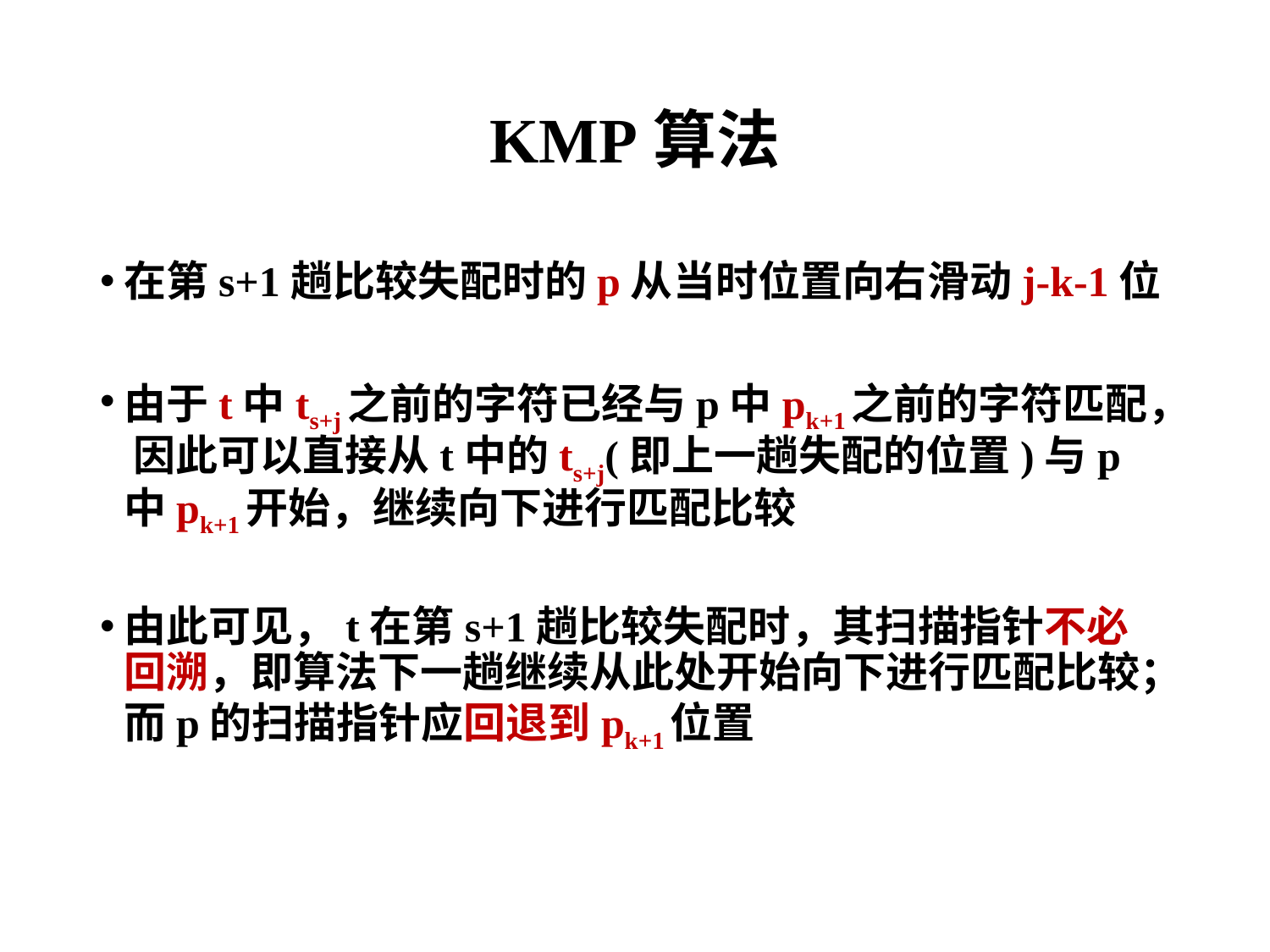

# KMP算法
在第s+1趟比较失配时的p从当时位置向右滑动j-k-1位

由于t中ts+j之前的字符已经与p中pk+1之前的字符匹配， 因此可以直接从t中的ts+j(即上一趟失配的位置)与p中pk+1开始，继续向下进行匹配比较

由此可见，t在第s+1趟比较失配时，其扫描指针不必回溯，即算法下一趟继续从此处开始向下进行匹配比较；而p的扫描指针应回退到pk+1位置